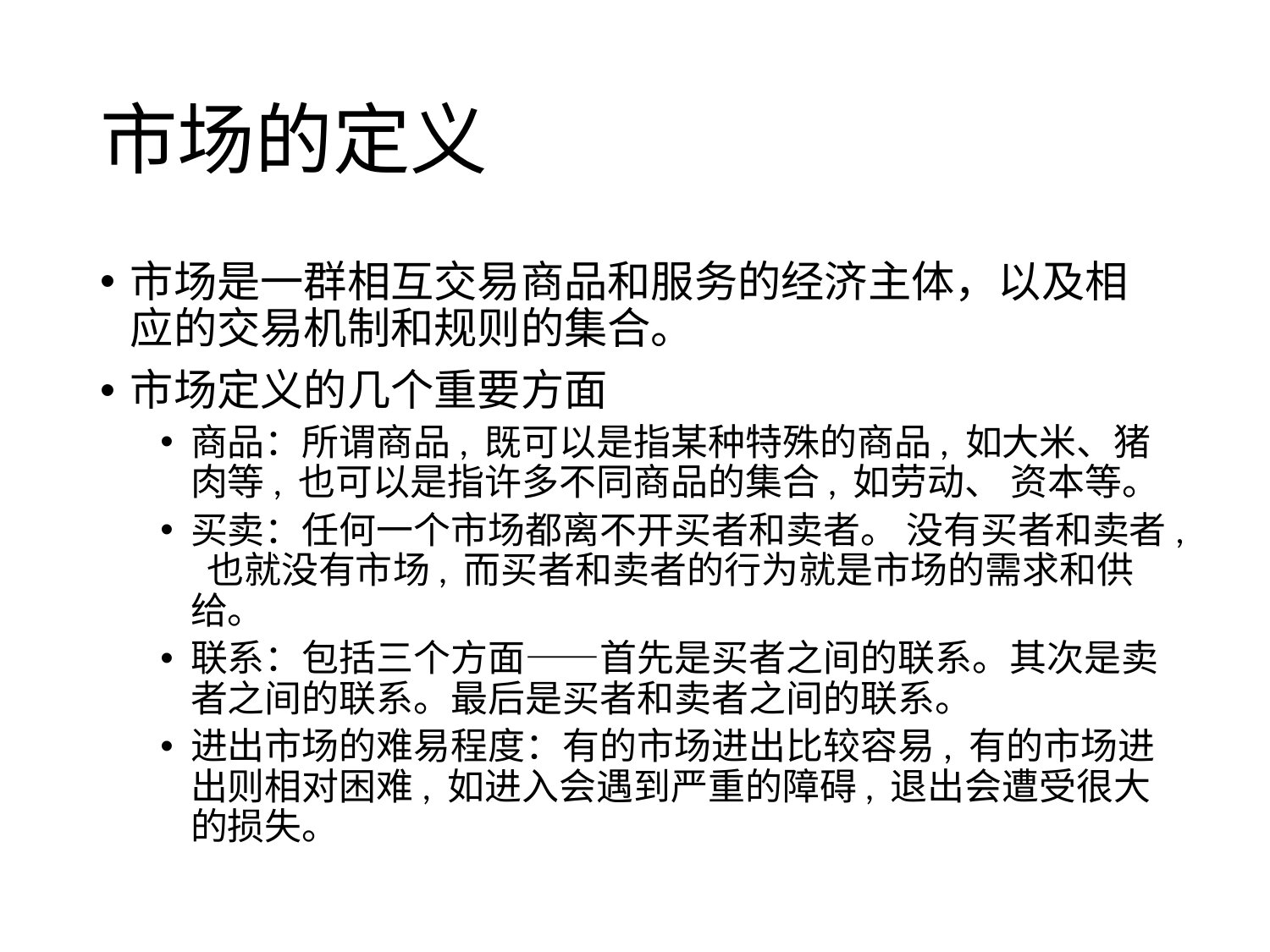

# 市场的定义
市场是一群相互交易商品和服务的经济主体，以及相应的交易机制和规则的集合。
市场定义的几个重要方面
商品：所谓商品, 既可以是指某种特殊的商品, 如大米、猪肉等, 也可以是指许多不同商品的集合, 如劳动、 资本等。
买卖：任何一个市场都离不开买者和卖者。 没有买者和卖者, 也就没有市场, 而买者和卖者的行为就是市场的需求和供给。
联系：包括三个方面——首先是买者之间的联系。其次是卖者之间的联系。最后是买者和卖者之间的联系。
进出市场的难易程度：有的市场进出比较容易, 有的市场进出则相对困难, 如进入会遇到严重的障碍, 退出会遭受很大的损失。